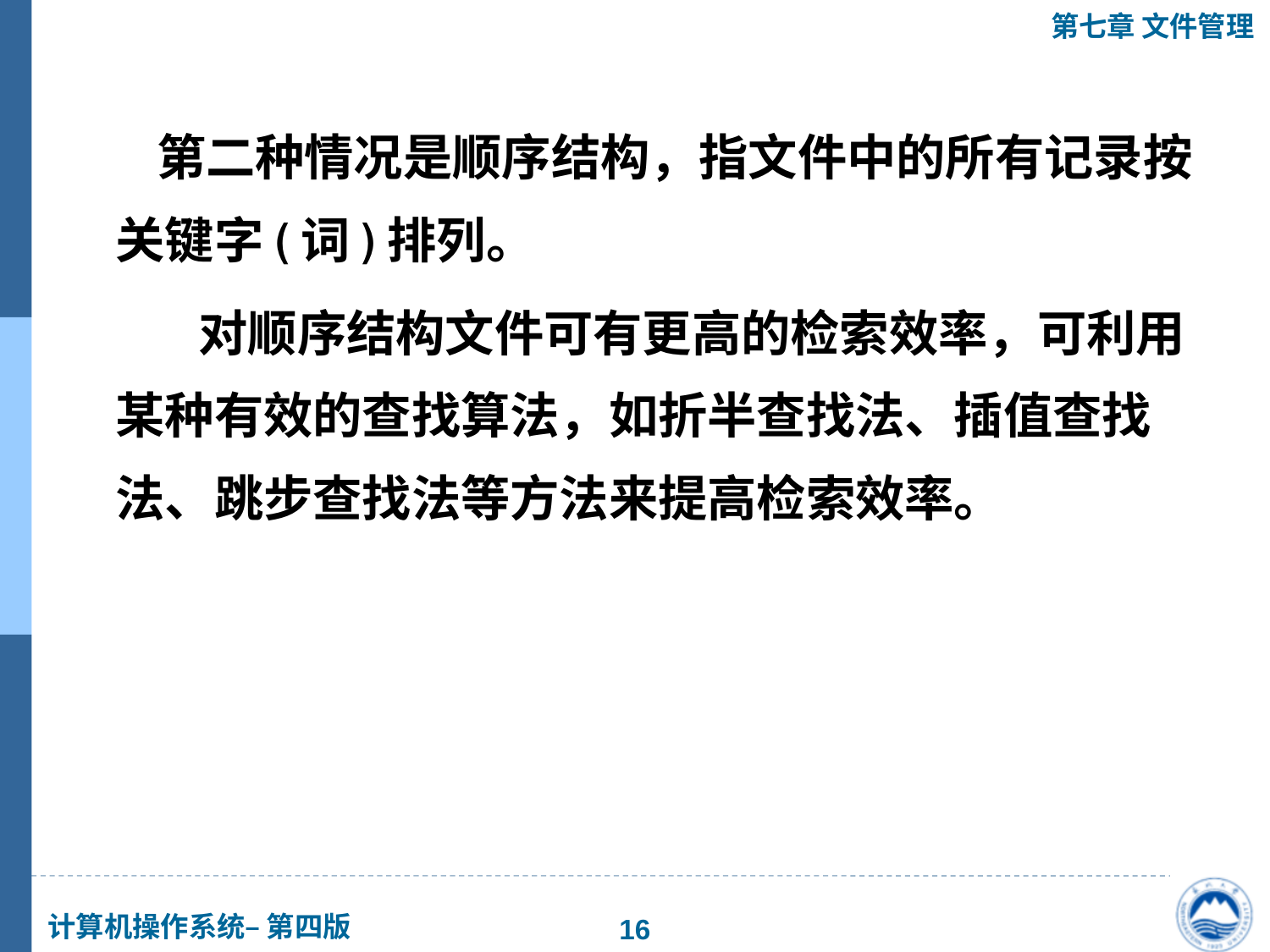

第二种情况是顺序结构，指文件中的所有记录按关键字(词)排列。
　　  对顺序结构文件可有更高的检索效率，可利用某种有效的查找算法，如折半查找法、插值查找法、跳步查找法等方法来提高检索效率。